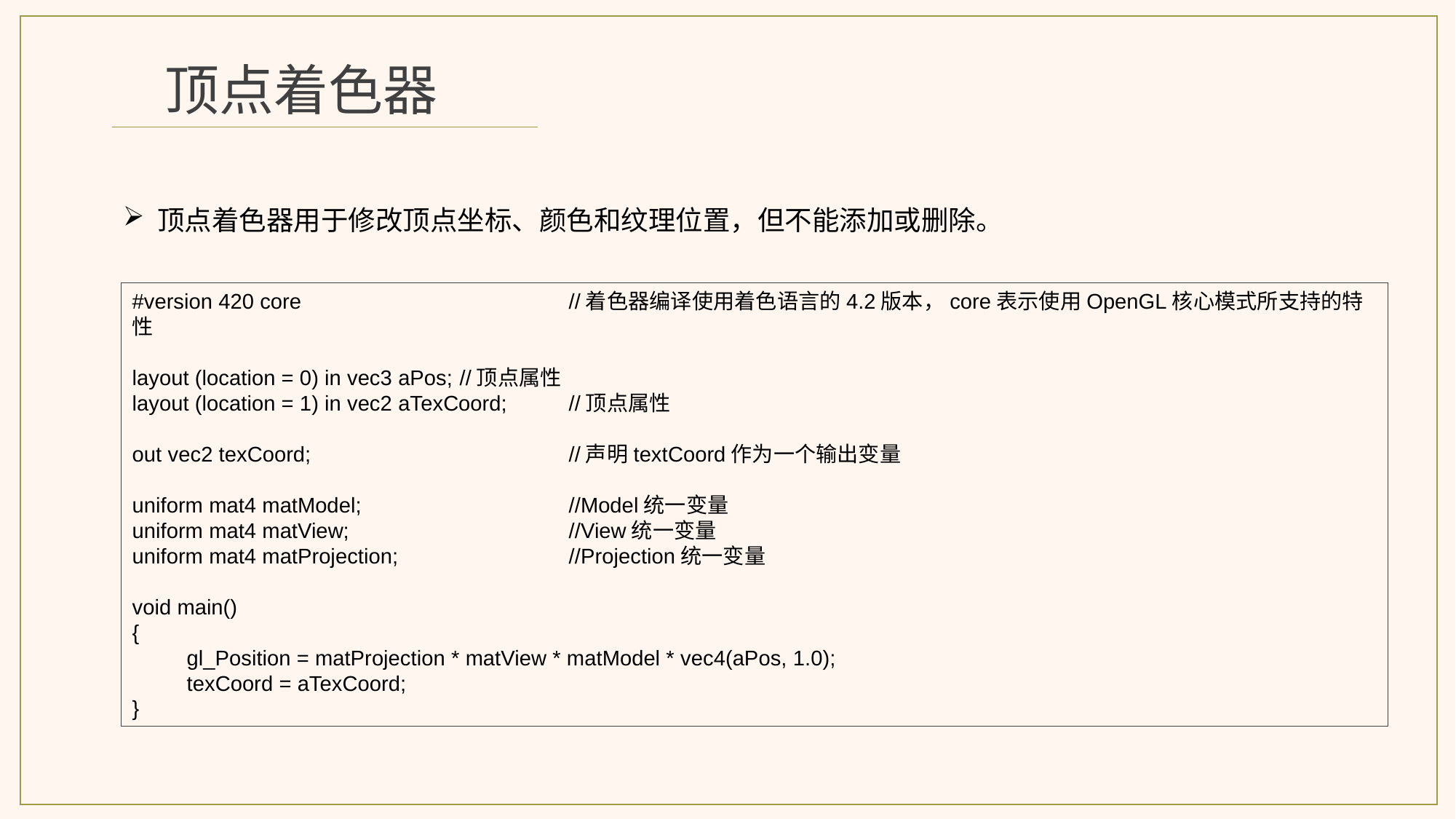

顶点着色器
顶点着色器用于修改顶点坐标、颜色和纹理位置，但不能添加或删除。
#version 420 core			//着色器编译使用着色语言的4.2版本，core表示使用OpenGL核心模式所支持的特性

layout (location = 0) in vec3 aPos; 	//顶点属性
layout (location = 1) in vec2 aTexCoord;  	//顶点属性

out vec2 texCoord;			//声明textCoord作为一个输出变量

uniform mat4 matModel;		//Model统一变量
uniform mat4 matView; 		//View统一变量
uniform mat4 matProjection; 		//Projection统一变量

void main()
{
gl_Position = matProjection * matView * matModel * vec4(aPos, 1.0);
texCoord = aTexCoord;
}